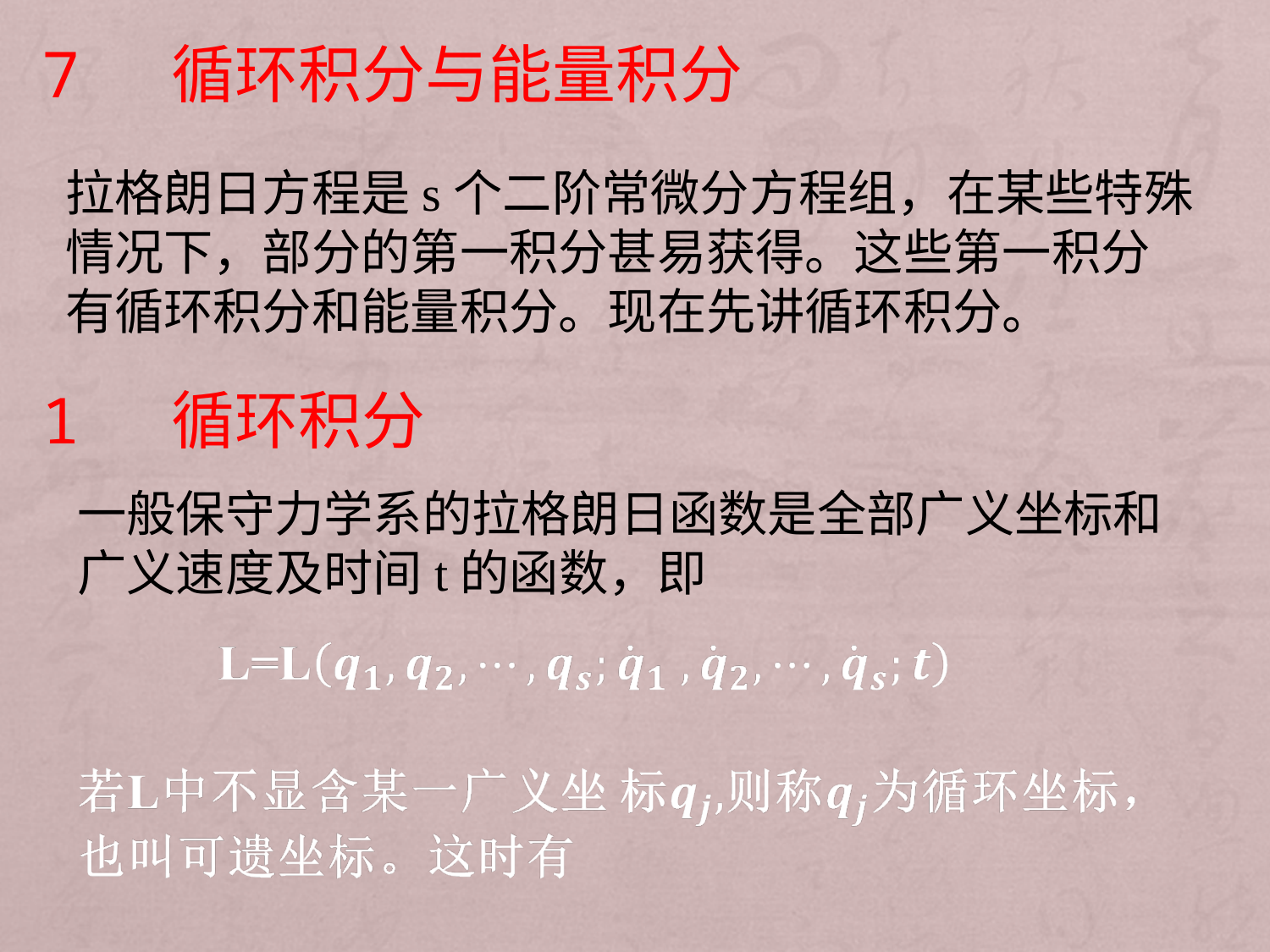

7  循环积分与能量积分
拉格朗日方程是s个二阶常微分方程组，在某些特殊情况下，部分的第一积分甚易获得。这些第一积分有循环积分和能量积分。现在先讲循环积分。
1  循环积分
一般保守力学系的拉格朗日函数是全部广义坐标和广义速度及时间t的函数，即